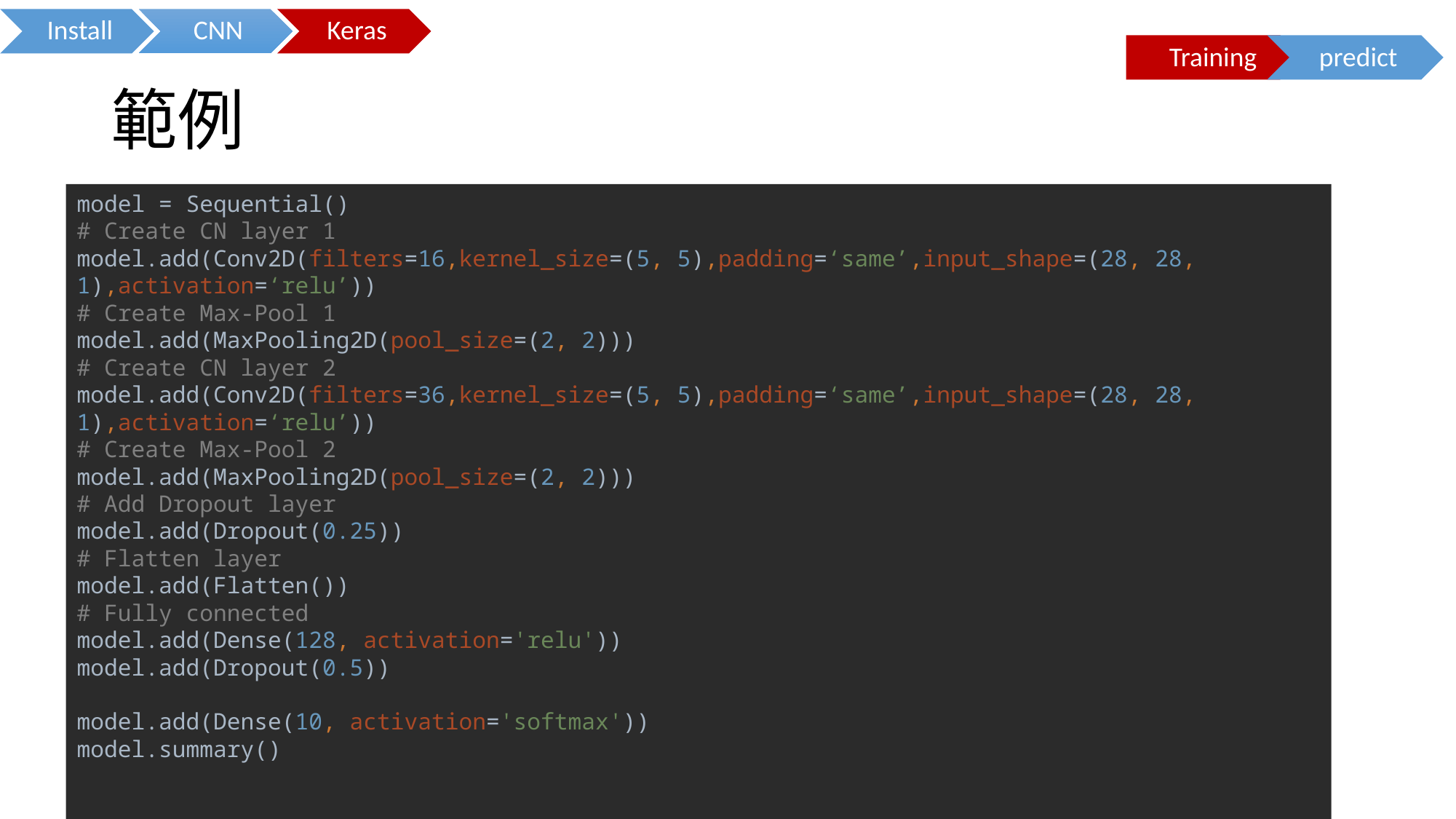

Install
CNN
Keras
Training
predict
# 範例
model = Sequential()
# Create CN layer 1
model.add(Conv2D(filters=16,kernel_size=(5, 5),padding=‘same’,input_shape=(28, 28, 1),activation=‘relu’))
# Create Max-Pool 1
model.add(MaxPooling2D(pool_size=(2, 2)))
# Create CN layer 2
model.add(Conv2D(filters=36,kernel_size=(5, 5),padding=‘same’,input_shape=(28, 28, 1),activation=‘relu’))
# Create Max-Pool 2
model.add(MaxPooling2D(pool_size=(2, 2)))
# Add Dropout layer
model.add(Dropout(0.25))
# Flatten layer
model.add(Flatten())
# Fully connected
model.add(Dense(128, activation='relu'))
model.add(Dropout(0.5))
model.add(Dense(10, activation='softmax'))
model.summary()